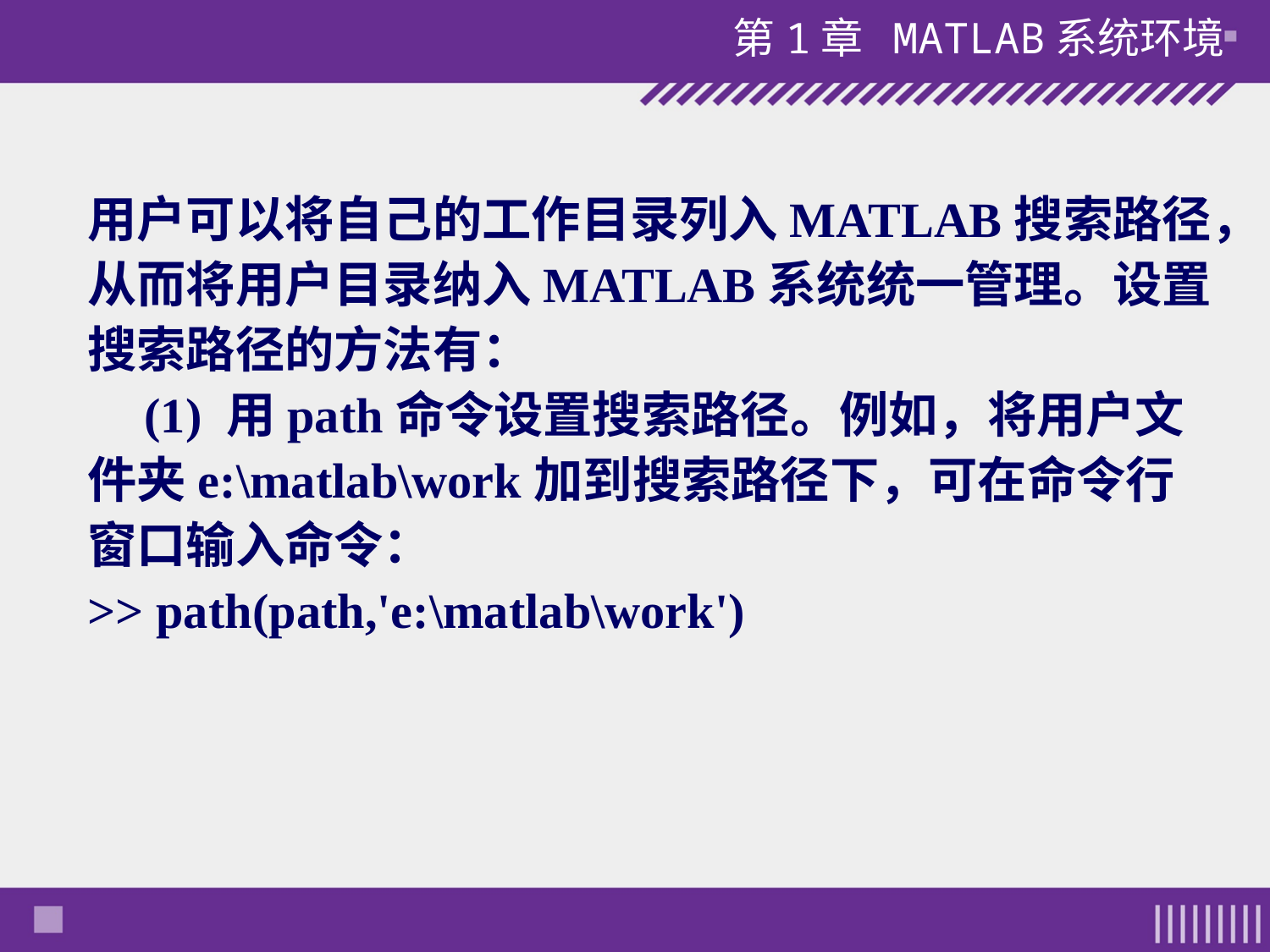

用户可以将自己的工作目录列入MATLAB搜索路径，从而将用户目录纳入MATLAB系统统一管理。设置搜索路径的方法有：
    (1) 用path命令设置搜索路径。例如，将用户文件夹e:\matlab\work加到搜索路径下，可在命令行窗口输入命令：
>> path(path,'e:\matlab\work')